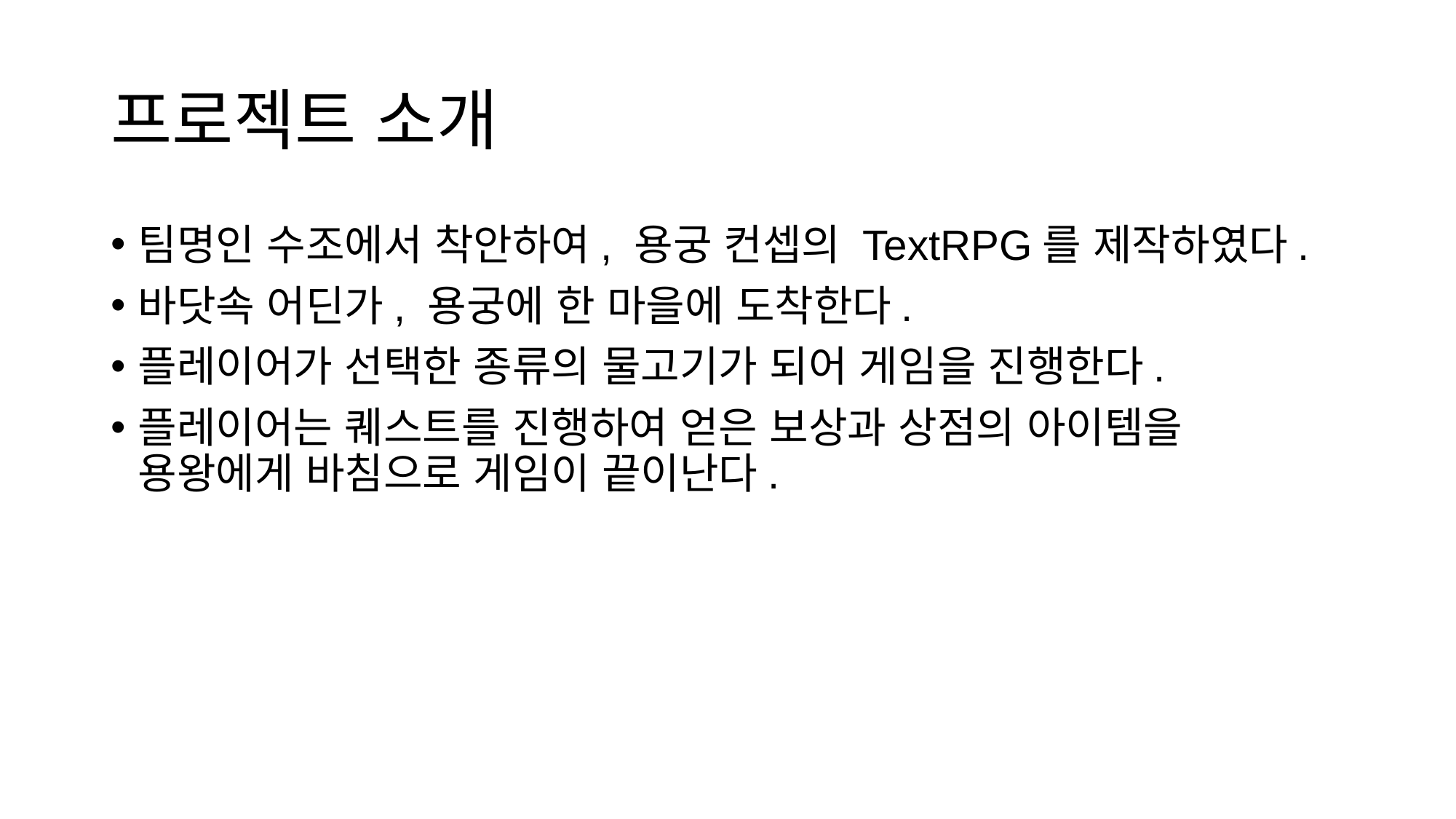

# 프로젝트 소개
팀명인 수조에서 착안하여, 용궁 컨셉의 TextRPG를 제작하였다.
바닷속 어딘가, 용궁에 한 마을에 도착한다.
플레이어가 선택한 종류의 물고기가 되어 게임을 진행한다.
플레이어는 퀘스트를 진행하여 얻은 보상과 상점의 아이템을 용왕에게 바침으로 게임이 끝이난다.